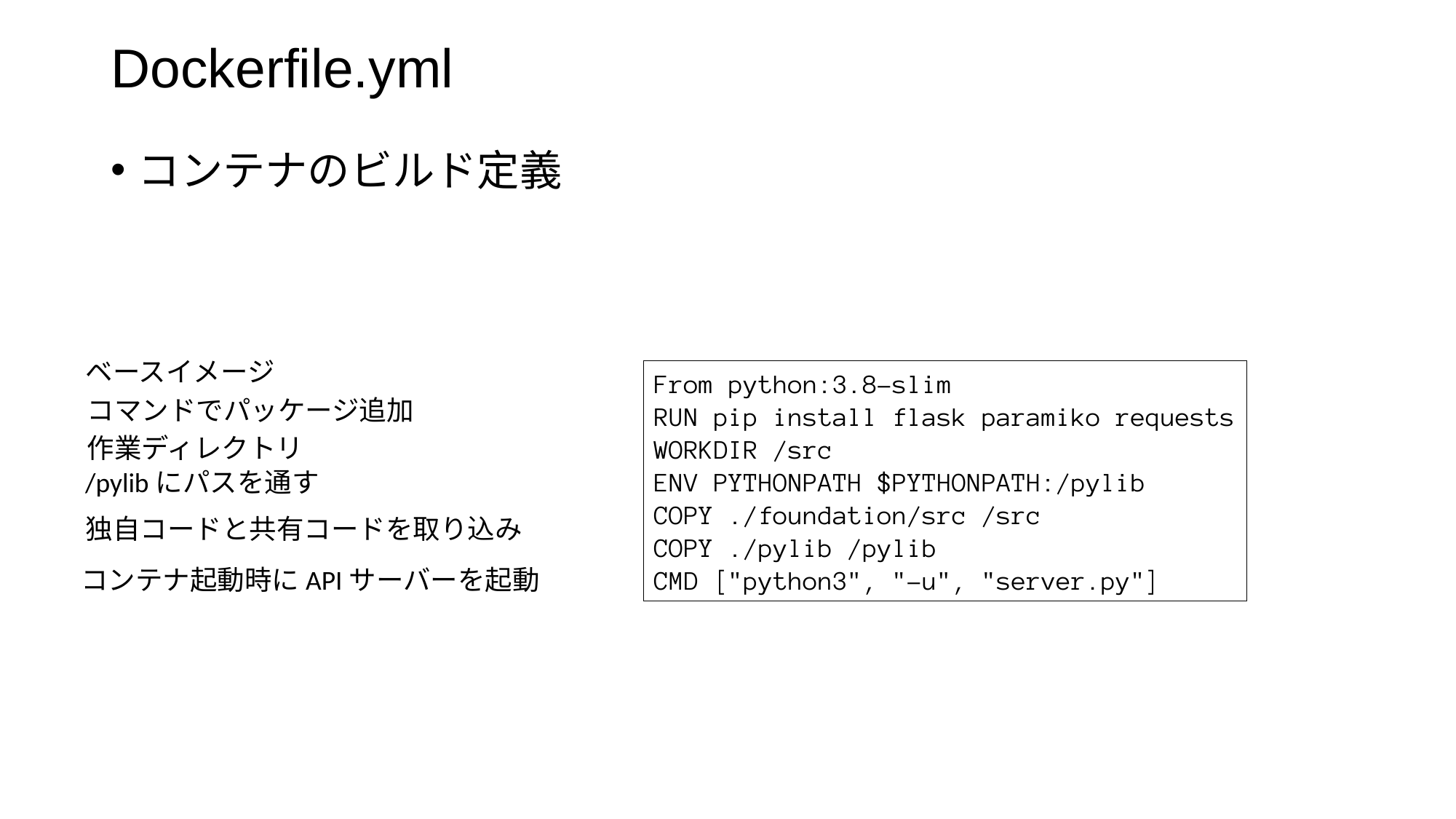

# Dockerfile.yml
コンテナのビルド定義
ベースイメージ
From python:3.8-slim
RUN pip install flask paramiko requests
WORKDIR /src
ENV PYTHONPATH $PYTHONPATH:/pylib
COPY ./foundation/src /src
COPY ./pylib /pylib
CMD ["python3", "-u", "server.py"]
コマンドでパッケージ追加
作業ディレクトリ
/pylibにパスを通す
独自コードと共有コードを取り込み
コンテナ起動時にAPIサーバーを起動